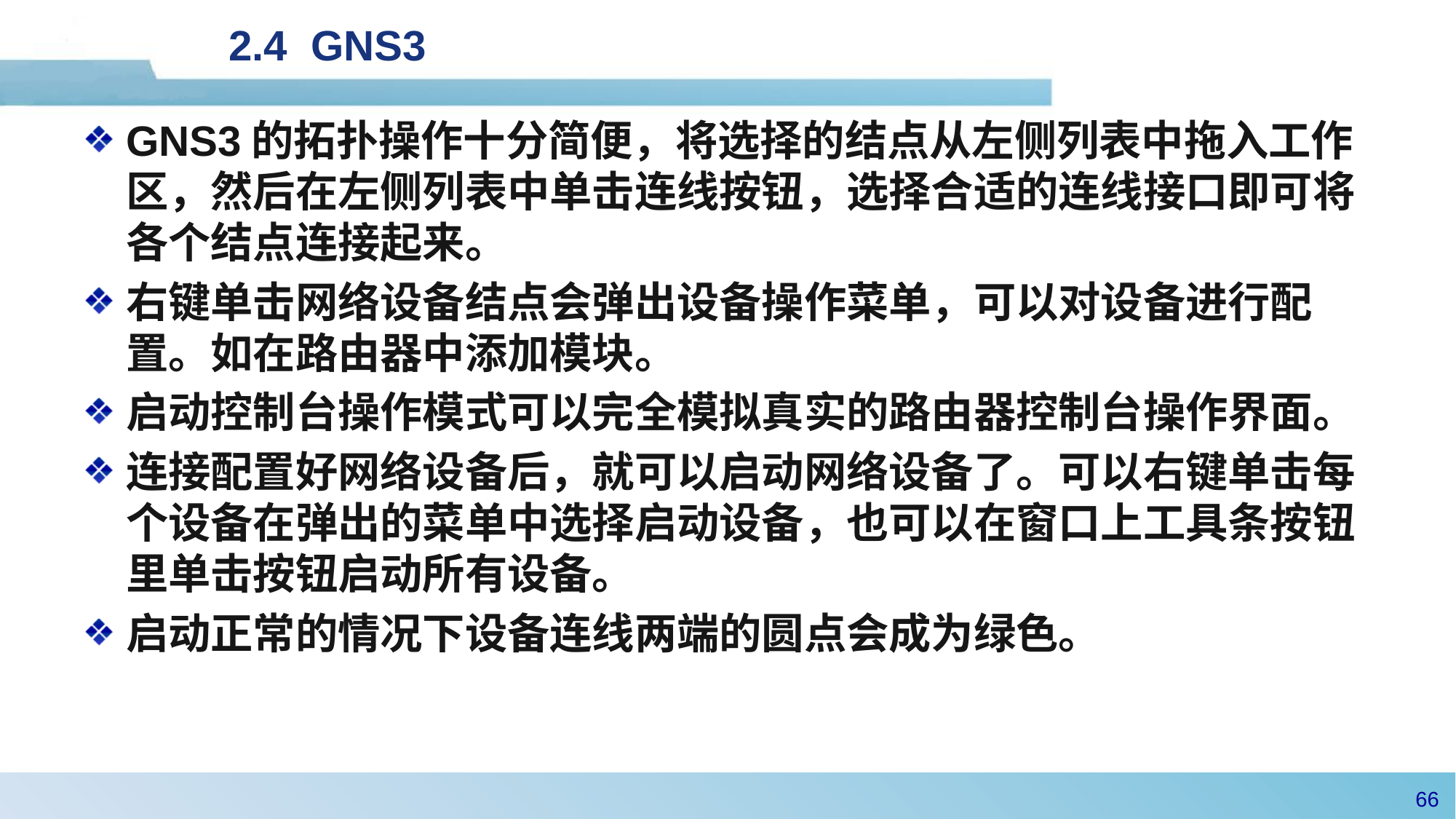

2.4  GNS3
GNS3的拓扑操作十分简便，将选择的结点从左侧列表中拖入工作区，然后在左侧列表中单击连线按钮，选择合适的连线接口即可将各个结点连接起来。
右键单击网络设备结点会弹出设备操作菜单，可以对设备进行配置。如在路由器中添加模块。
启动控制台操作模式可以完全模拟真实的路由器控制台操作界面。
连接配置好网络设备后，就可以启动网络设备了。可以右键单击每个设备在弹出的菜单中选择启动设备，也可以在窗口上工具条按钮里单击按钮启动所有设备。
启动正常的情况下设备连线两端的圆点会成为绿色。
66